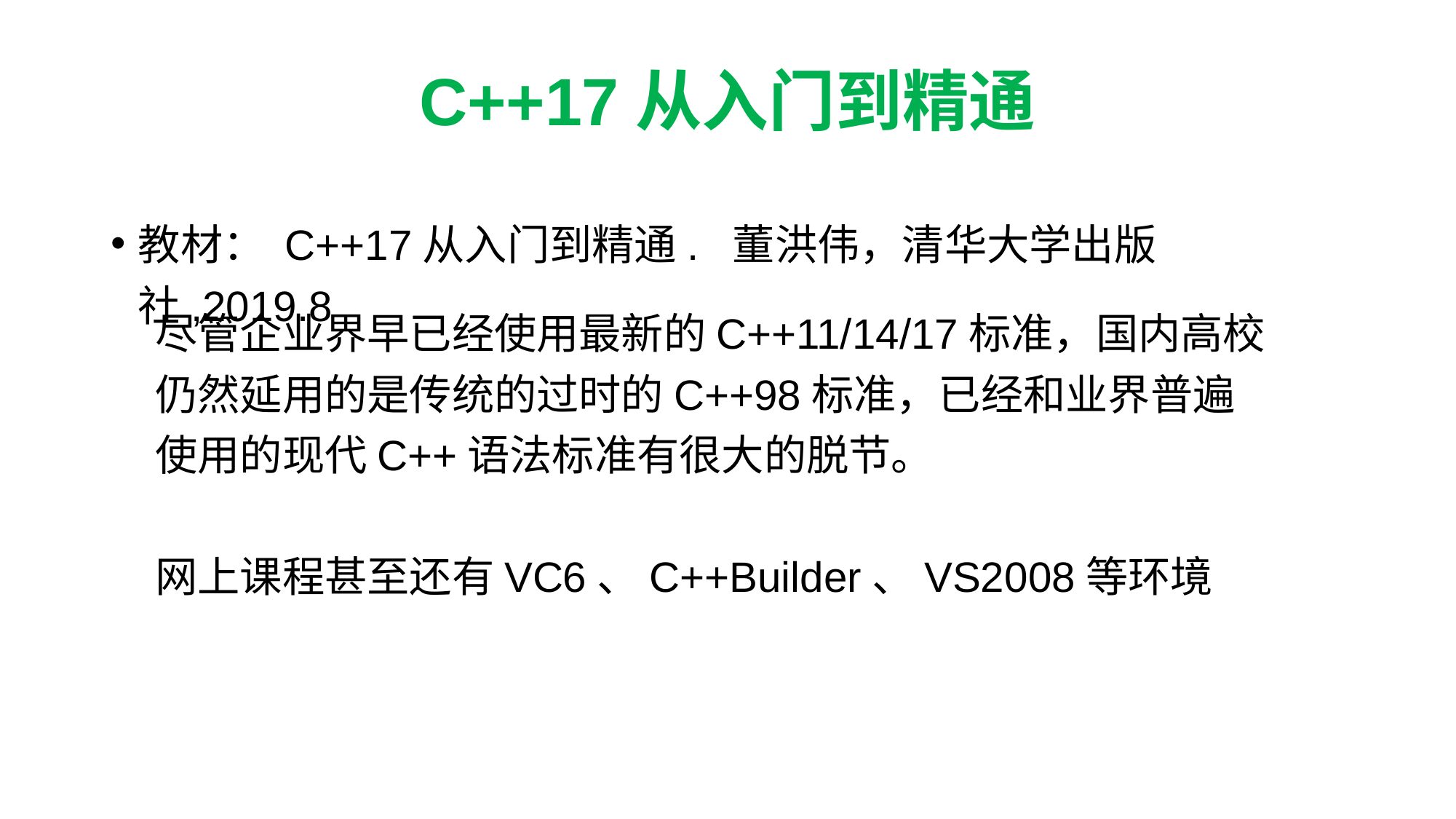

C++17从入门到精通
教材： C++17从入门到精通.  董洪伟，清华大学出版社,2019.8
尽管企业界早已经使用最新的C++11/14/17标准，国内高校仍然延用的是传统的过时的C++98标准，已经和业界普遍使用的现代C++语法标准有很大的脱节。

网上课程甚至还有VC6、C++Builder、VS2008等环境